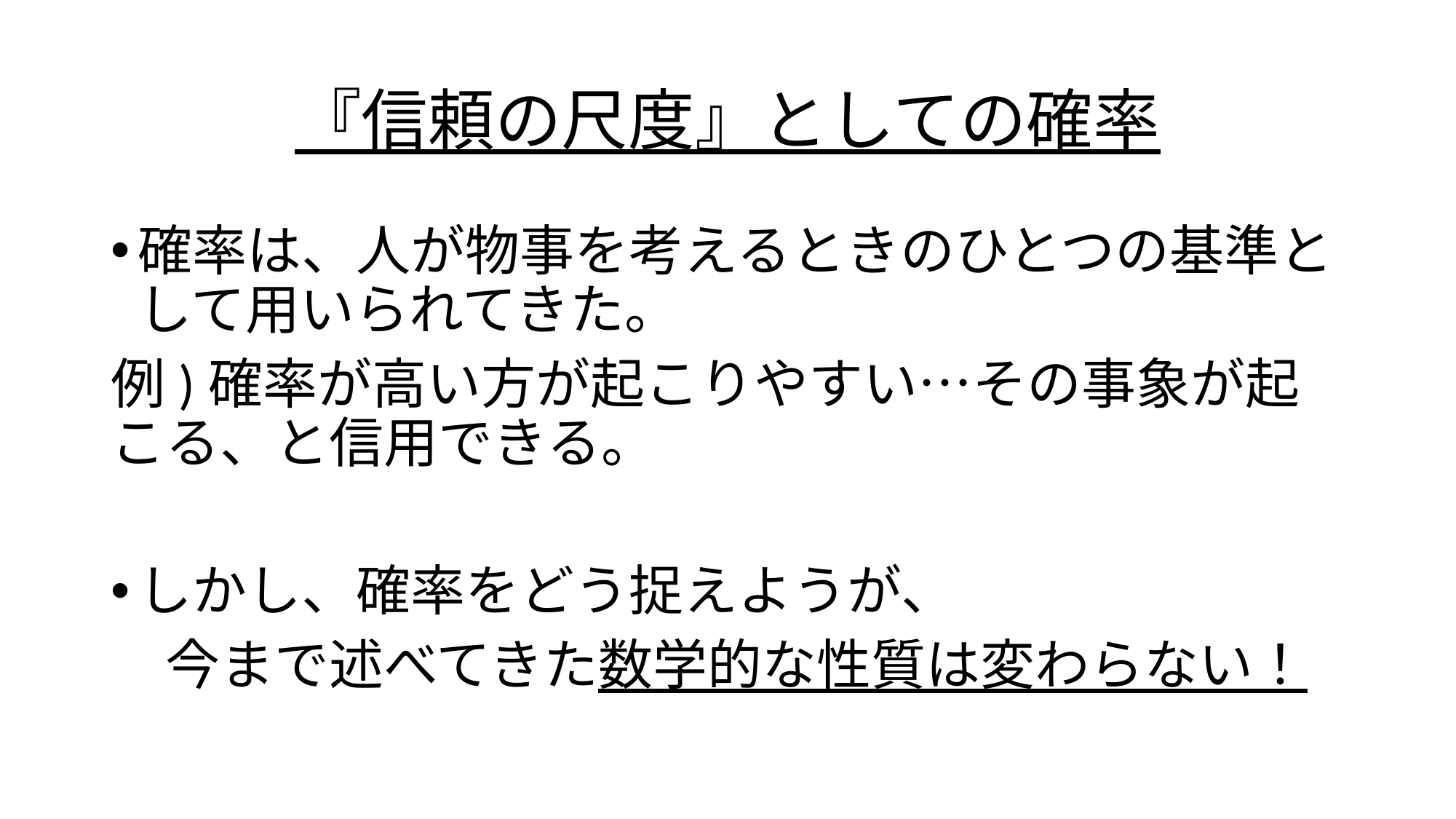

# 『信頼の尺度』としての確率
確率は、人が物事を考えるときのひとつの基準として用いられてきた。
例)確率が高い方が起こりやすい…その事象が起こる、と信用できる。

しかし、確率をどう捉えようが、
　今まで述べてきた数学的な性質は変わらない！